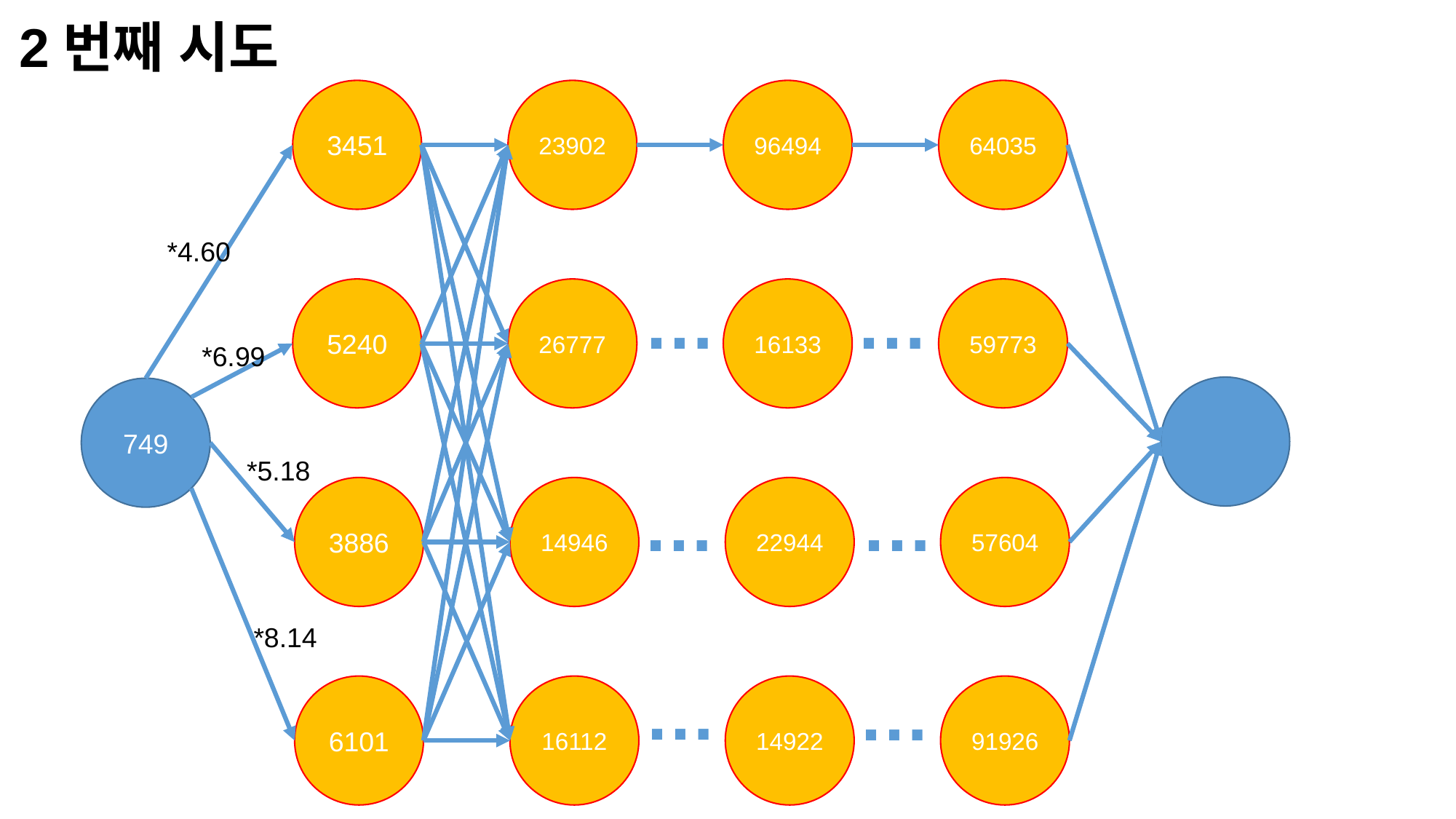

2번째 시도
3451
23902
96494
64035
*4.60
…
…
5240
26777
16133
59773
*6.99

749
*5.18
…
…
3886
14946
22944
57604
*8.14
…
…
6101
16112
14922
91926